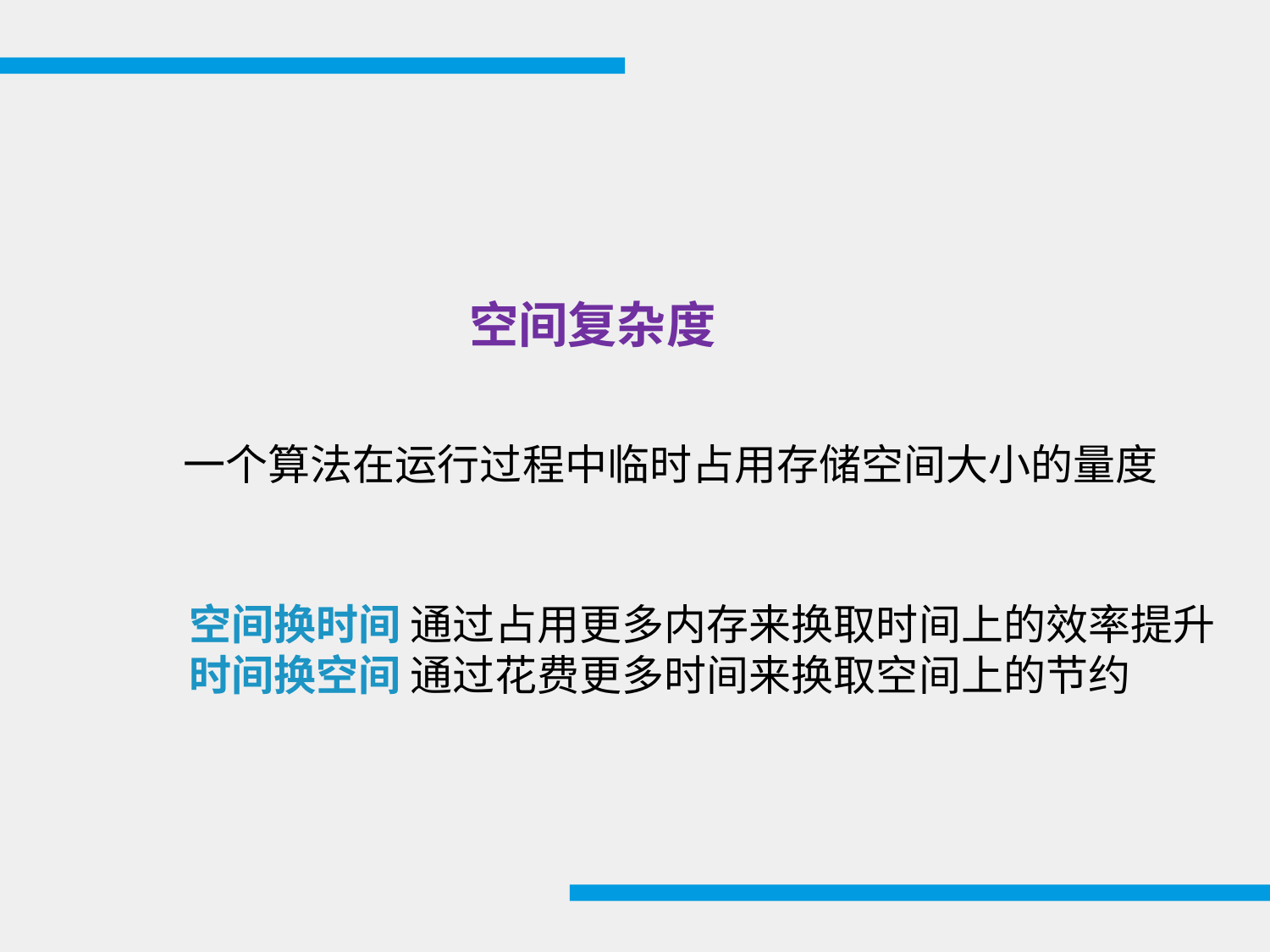

空间复杂度

一个算法在运行过程中临时占用存储空间大小的量度
空间换时间 通过占用更多内存来换取时间上的效率提升 
时间换空间 通过花费更多时间来换取空间上的节约